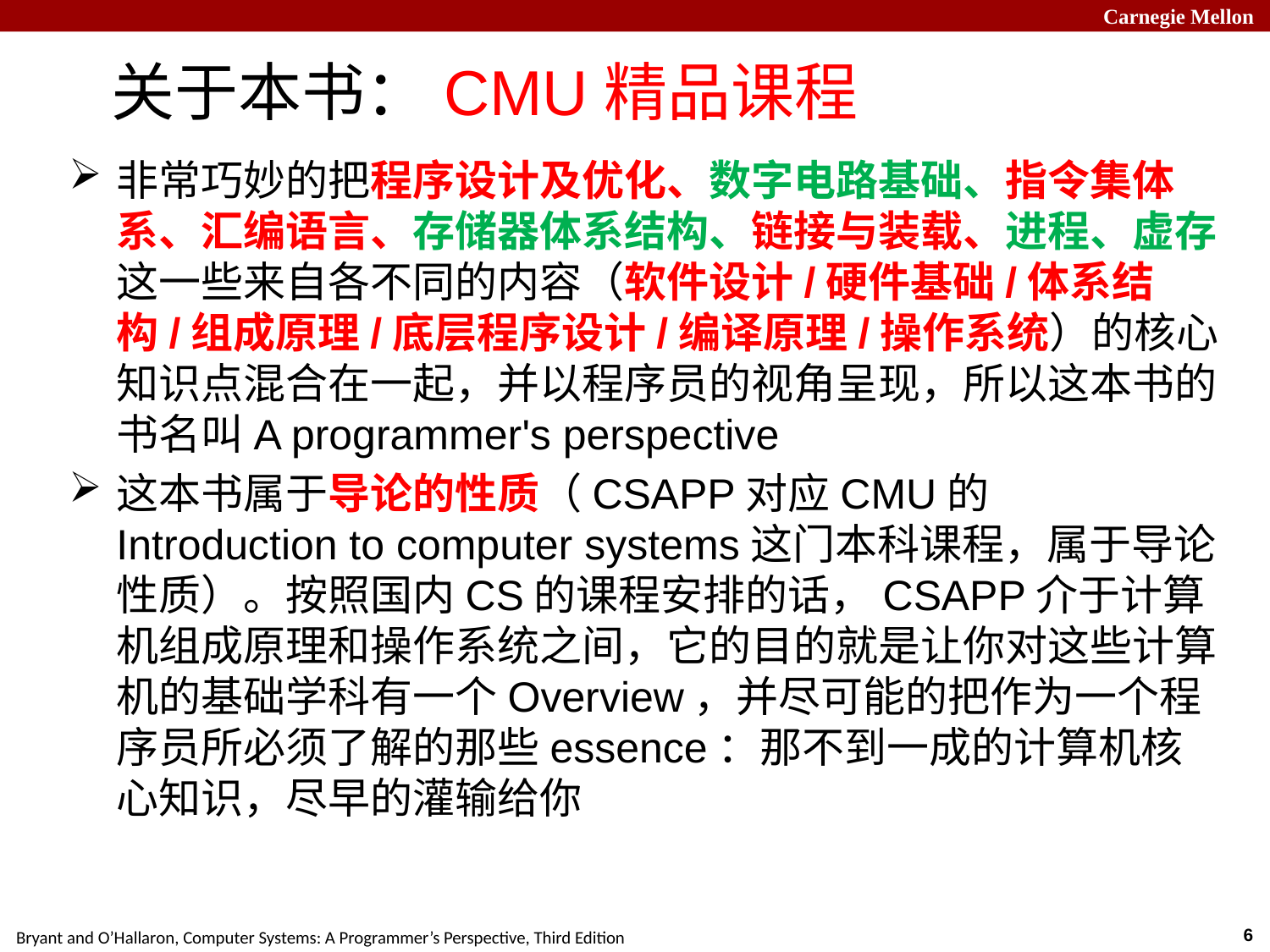

# 关于本书：CMU精品课程
非常巧妙的把程序设计及优化、数字电路基础、指令集体系、汇编语言、存储器体系结构、链接与装载、进程、虚存这一些来自各不同的内容（软件设计/硬件基础/体系结构/组成原理/底层程序设计/编译原理/操作系统）的核心知识点混合在一起，并以程序员的视角呈现，所以这本书的书名叫A programmer's perspective
这本书属于导论的性质（CSAPP对应CMU的 Introduction to computer systems这门本科课程，属于导论性质）。按照国内CS的课程安排的话，CSAPP介于计算机组成原理和操作系统之间，它的目的就是让你对这些计算机的基础学科有一个Overview，并尽可能的把作为一个程序员所必须了解的那些essence：那不到一成的计算机核心知识，尽早的灌输给你